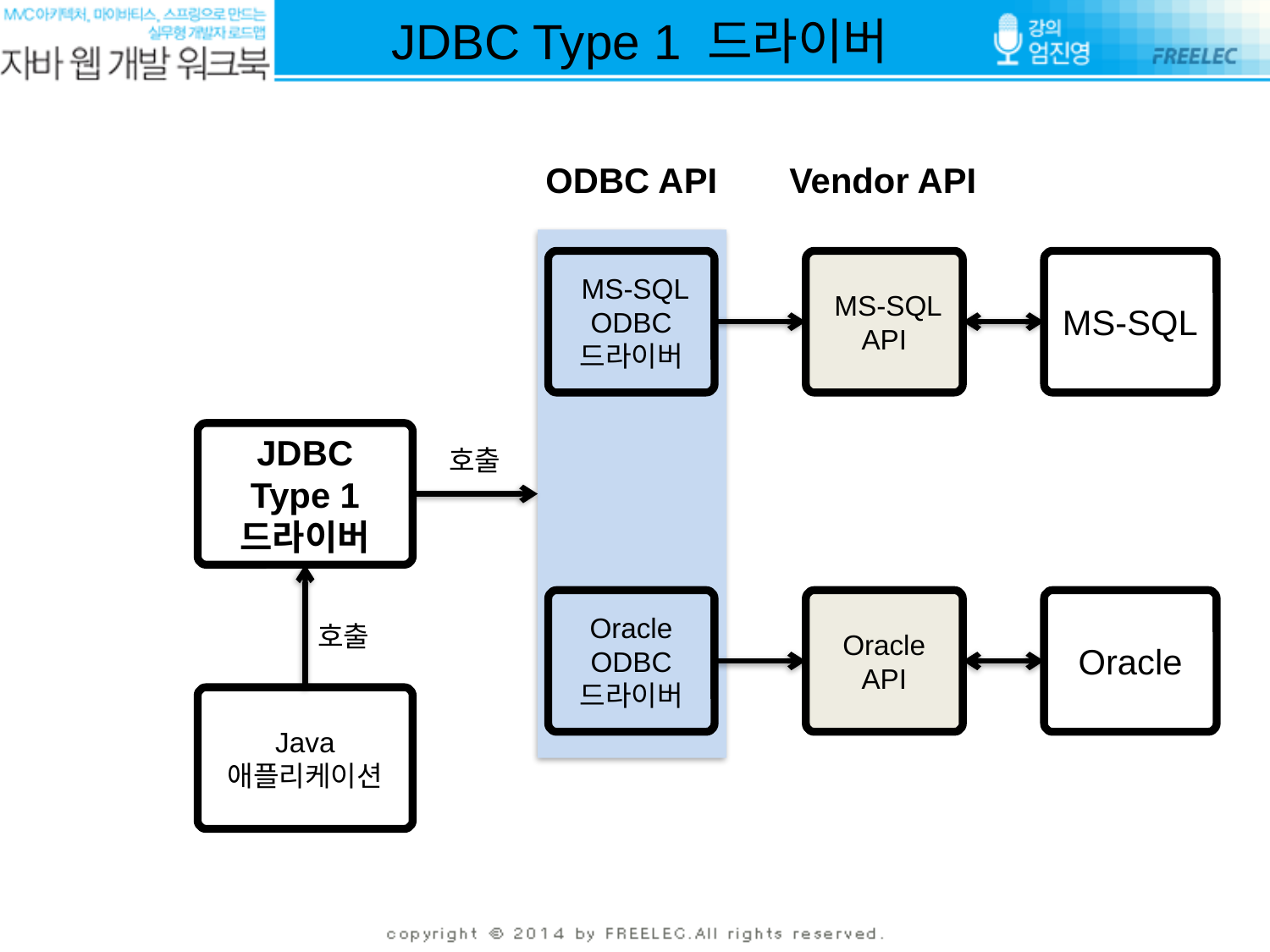

JDBC Type 1 드라이버
ODBC API
Vendor API

 MS-SQL
ODBC
드라이버
 MS-SQL
API
MS-SQL
JDBC
Type 1
드라이버
호출
Oracle
ODBC
드라이버
Oracle
API
Oracle
호출
Java
애플리케이션